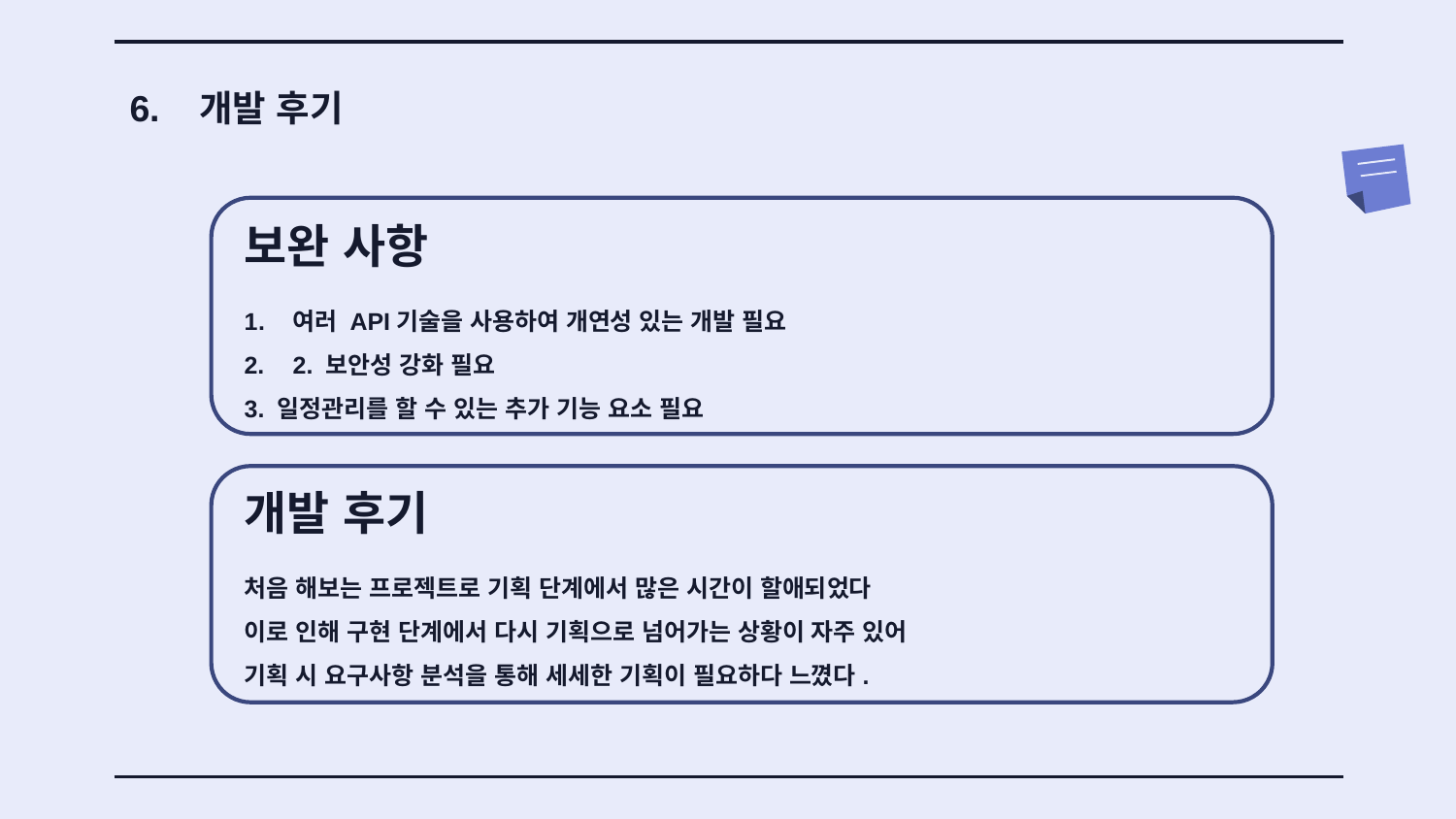

# 6.   개발 후기

보완 사항
여러 API기술을 사용하여 개연성 있는 개발 필요
2. 보안성 강화 필요
3. 일정관리를 할 수 있는 추가 기능 요소 필요
개발 후기

처음 해보는 프로젝트로 기획 단계에서 많은 시간이 할애되었다
이로 인해 구현 단계에서 다시 기획으로 넘어가는 상황이 자주 있어
기획 시 요구사항 분석을 통해 세세한 기획이 필요하다 느꼈다.